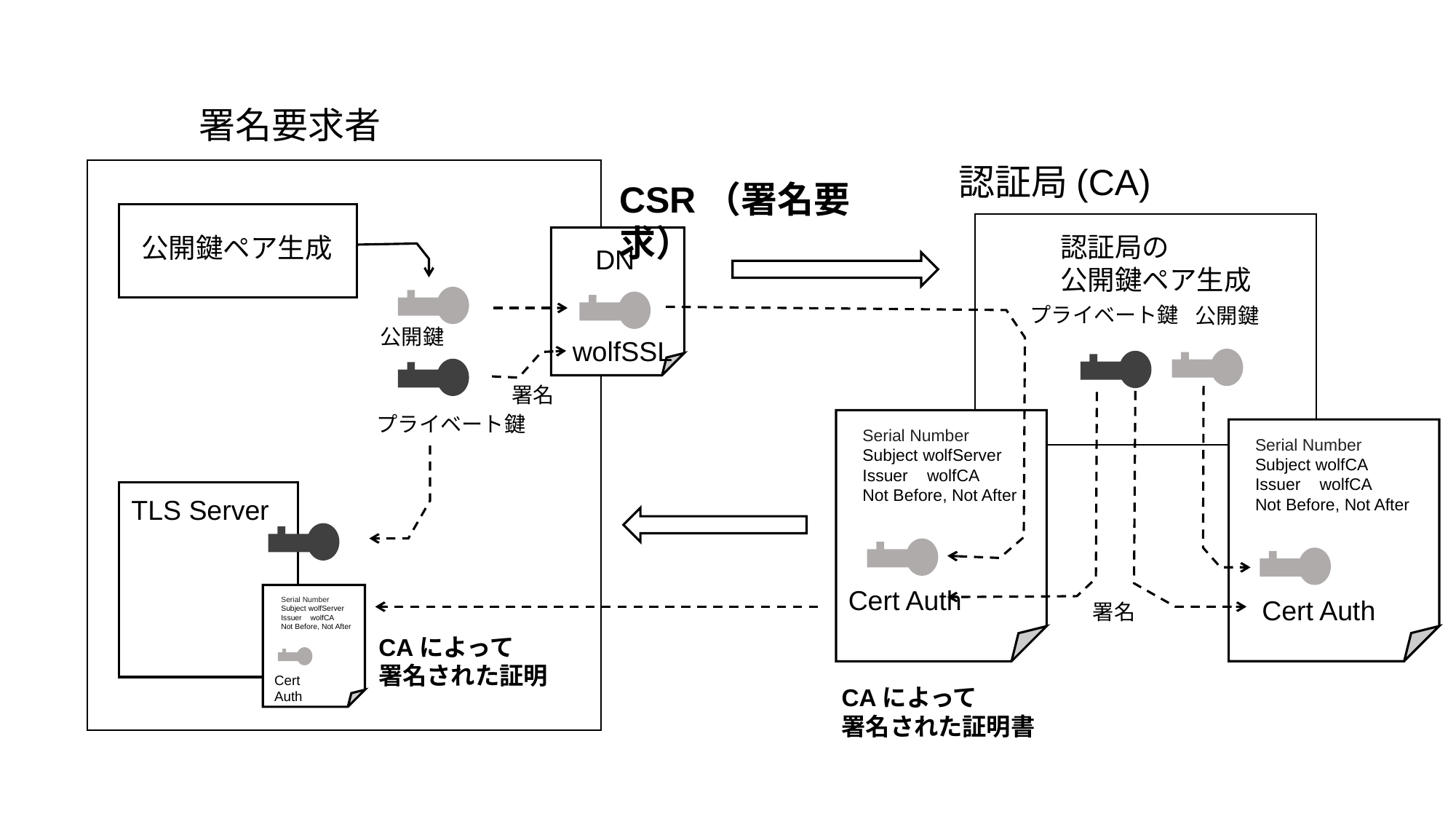

署名要求者
認証局(CA)

CSR（署名要求）

認証局の
公開鍵ペア生成
公開鍵ペア生成

DN

プライベート鍵
公開鍵

公開鍵
wolfSSL

署名

プライベート鍵

Serial Number
Subject wolfServer
Issuer    wolfCA
Not Before, Not After

Serial Number
Subject wolfCA
Issuer    wolfCA
Not Before, Not After

TLS Server

Cert Auth

Serial Number
Subject wolfServer
Issuer    wolfCA
Not Before, Not After

Cert Auth
Cert Auth
署名
CAによって
署名された証明
CAによって
署名された証明書